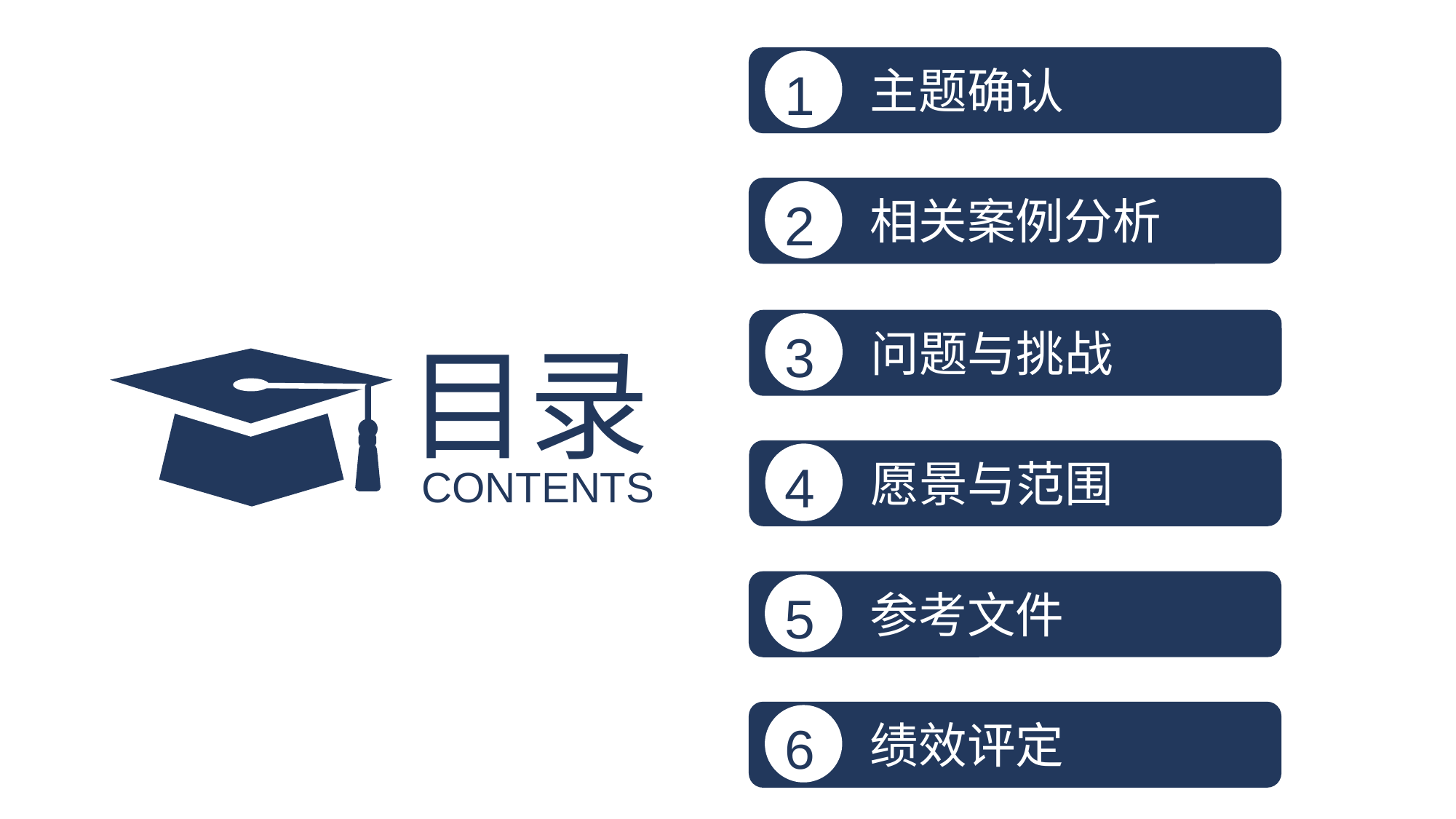

1
主题确认

2
相关案例分析

3
问题与挑战
目录

4
愿景与范围
CONTENTS

5
参考文件

6
绩效评定